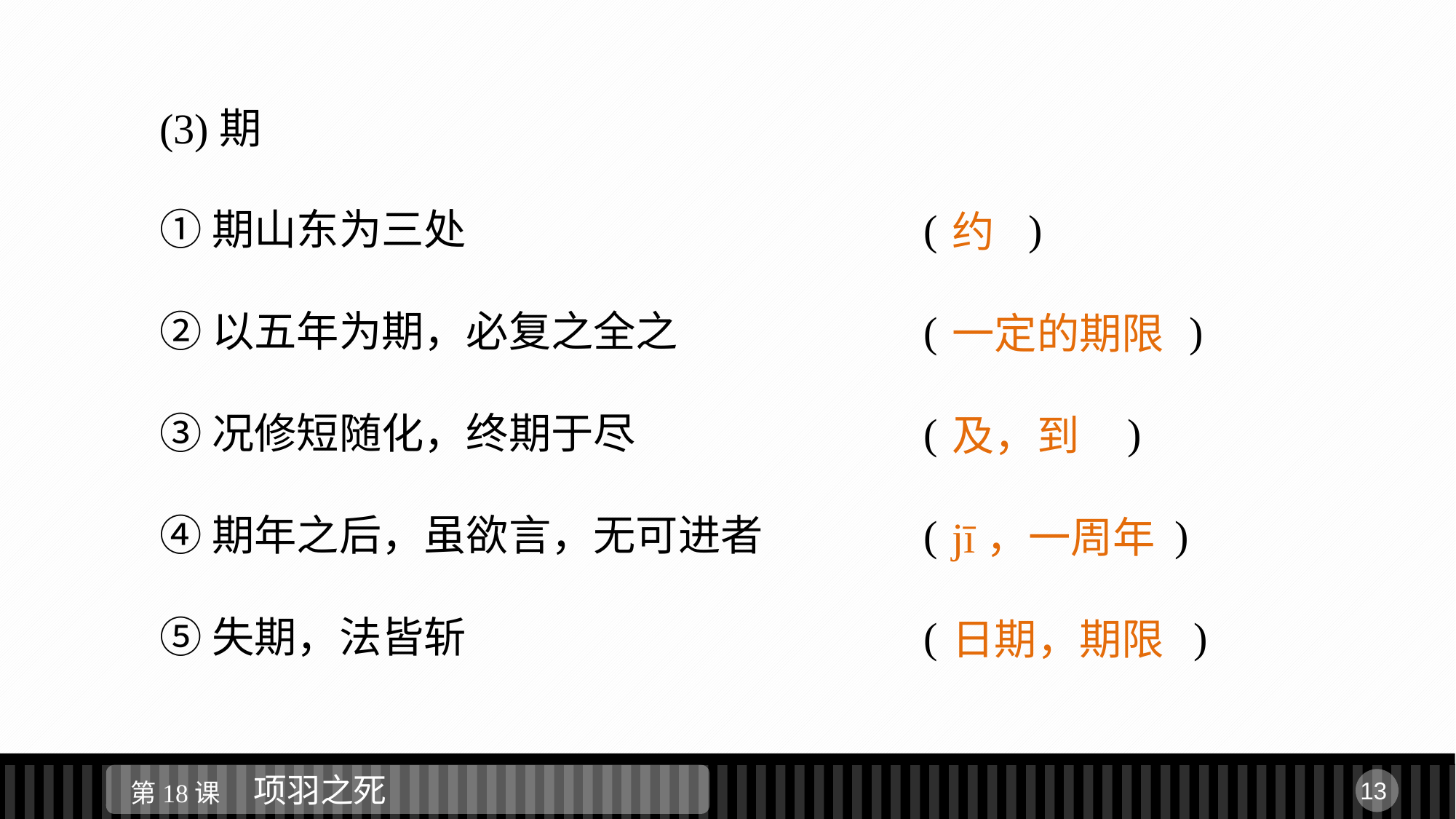

(3)期
①期山东为三处					(　   )
②以五年为期，必复之全之			(　        　   　)
③况修短随化，终期于尽			(　　　　)
④期年之后，虽欲言，无可进者		(　　　     　)
⑤失期，法皆斩					(　　       　　)
约
一定的期限
及，到
jī，一周年
日期，期限